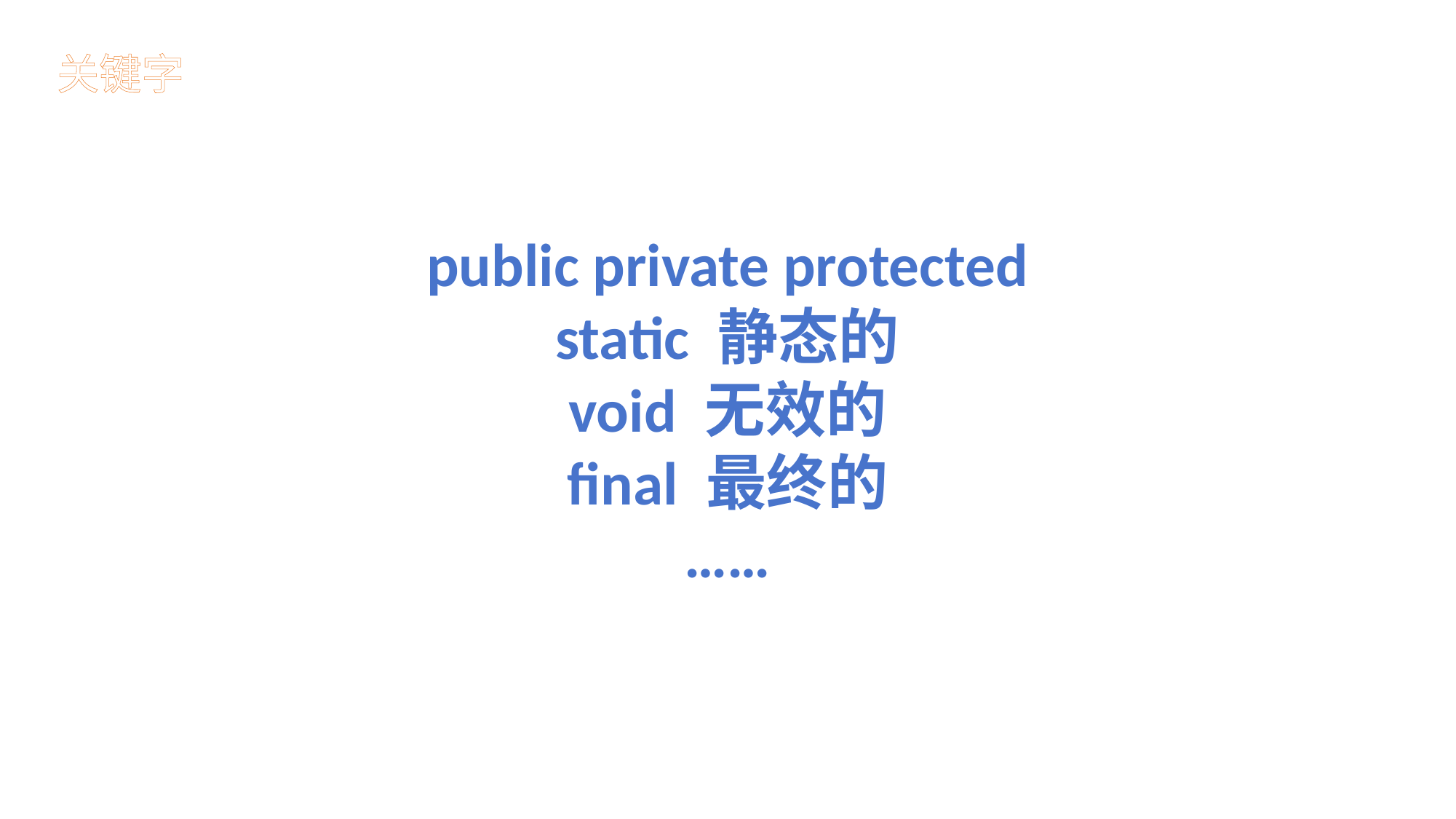

关键字
public private protected
static 静态的
void 无效的
final 最终的
……